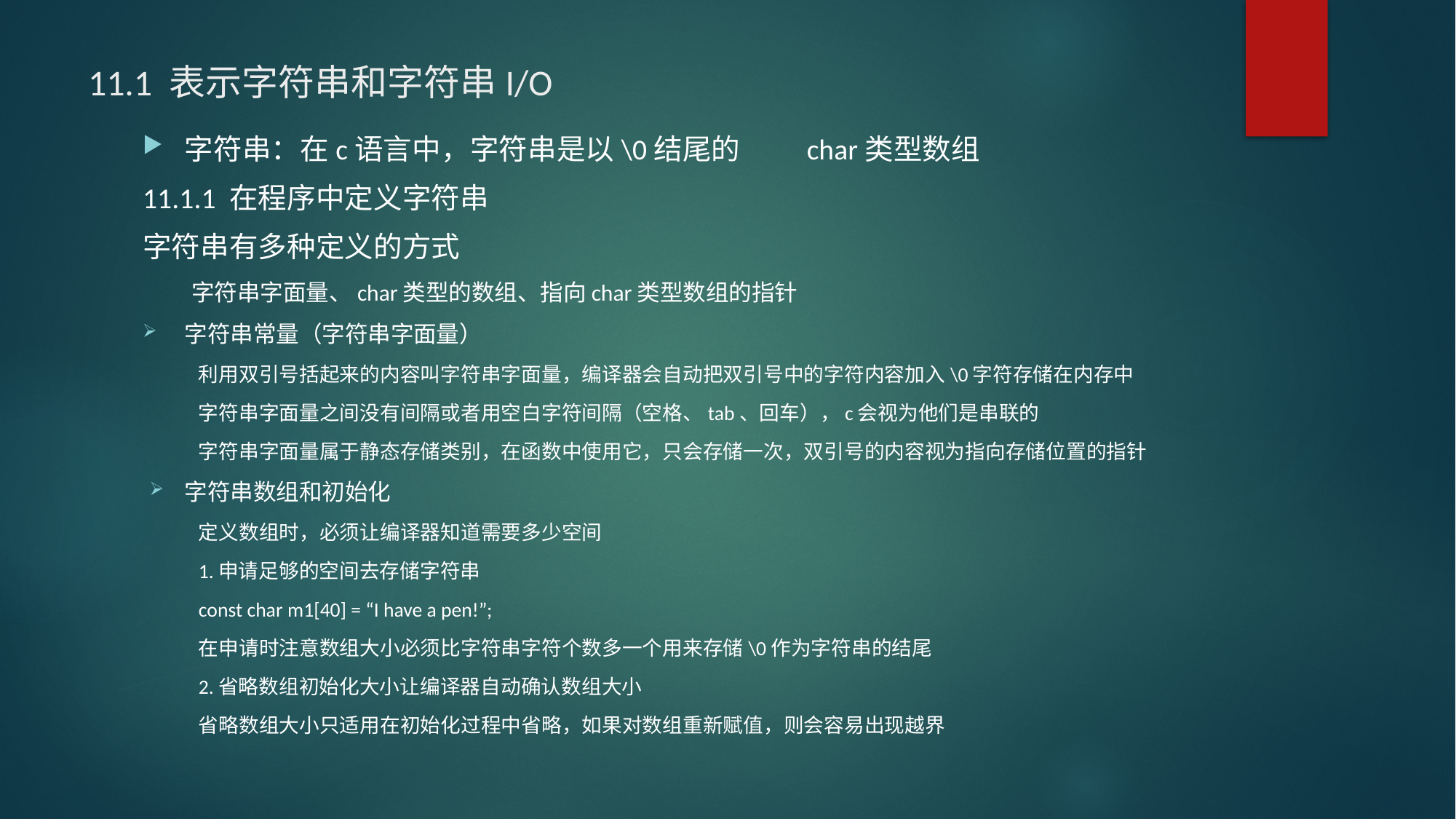

# 11.1 表示字符串和字符串I/O
字符串：在c语言中，字符串是以\0结尾的	char类型数组
11.1.1 在程序中定义字符串
字符串有多种定义的方式
字符串字面量、char类型的数组、指向char类型数组的指针
字符串常量（字符串字面量）
利用双引号括起来的内容叫字符串字面量，编译器会自动把双引号中的字符内容加入\0字符存储在内存中
字符串字面量之间没有间隔或者用空白字符间隔（空格、tab、回车），c会视为他们是串联的
字符串字面量属于静态存储类别，在函数中使用它，只会存储一次，双引号的内容视为指向存储位置的指针
字符串数组和初始化
定义数组时，必须让编译器知道需要多少空间
1.申请足够的空间去存储字符串
	const char m1[40] = “I have a pen!”;
	在申请时注意数组大小必须比字符串字符个数多一个用来存储\0作为字符串的结尾
2.省略数组初始化大小让编译器自动确认数组大小
	省略数组大小只适用在初始化过程中省略，如果对数组重新赋值，则会容易出现越界